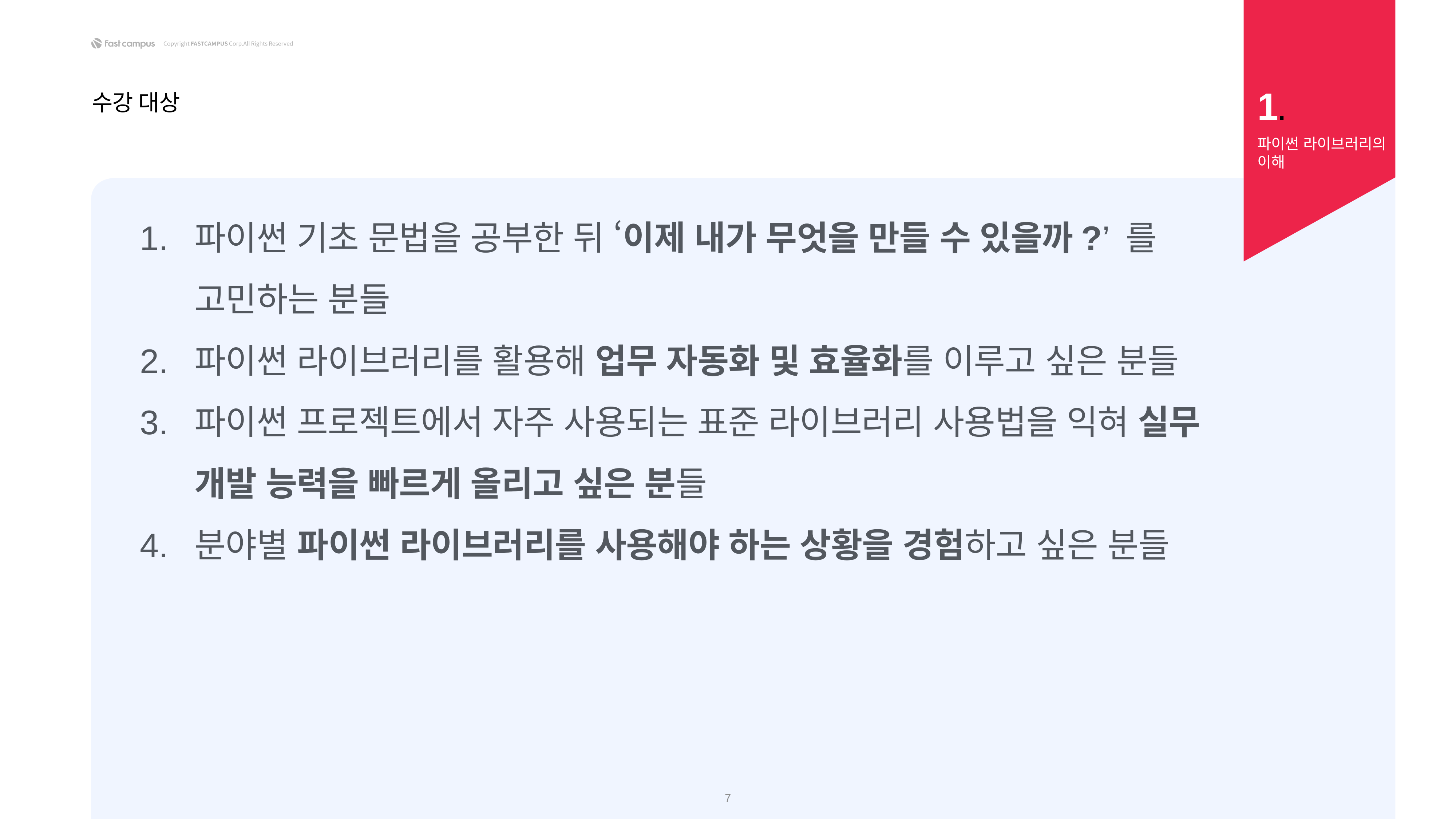

1.
수강 대상
파이썬 라이브러리의 이해
파이썬 기초 문법을 공부한 뒤 ‘이제 내가 무엇을 만들 수 있을까?’ 를 고민하는 분들
파이썬 라이브러리를 활용해 업무 자동화 및 효율화를 이루고 싶은 분들
파이썬 프로젝트에서 자주 사용되는 표준 라이브러리 사용법을 익혀 실무 개발 능력을 빠르게 올리고 싶은 분들
분야별 파이썬 라이브러리를 사용해야 하는 상황을 경험하고 싶은 분들
7